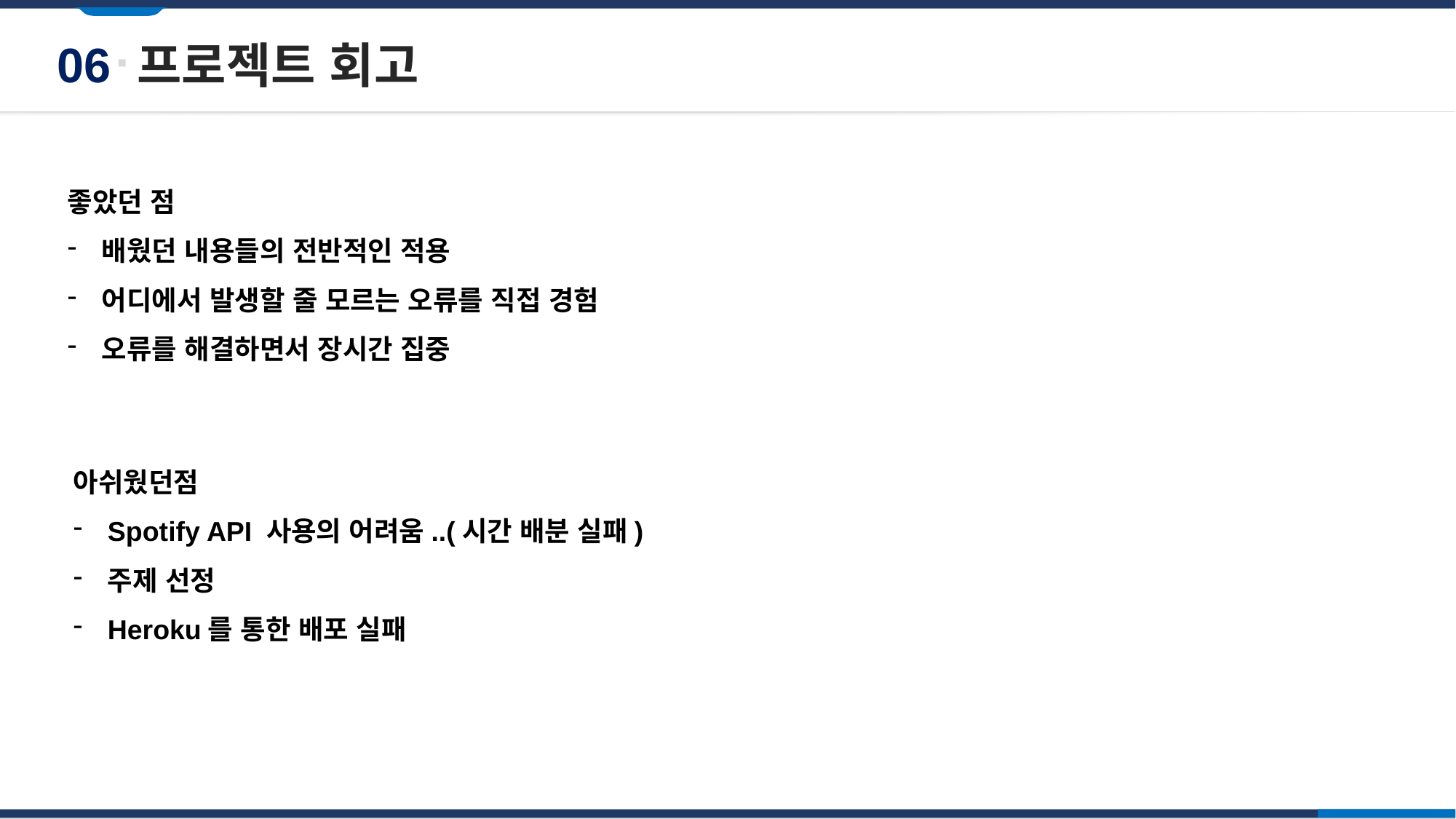

06
프로젝트 회고

좋았던 점
배웠던 내용들의 전반적인 적용
어디에서 발생할 줄 모르는 오류를 직접 경험
오류를 해결하면서 장시간 집중
아쉬웠던점
Spotify API 사용의 어려움..(시간 배분 실패)
주제 선정
Heroku를 통한 배포 실패